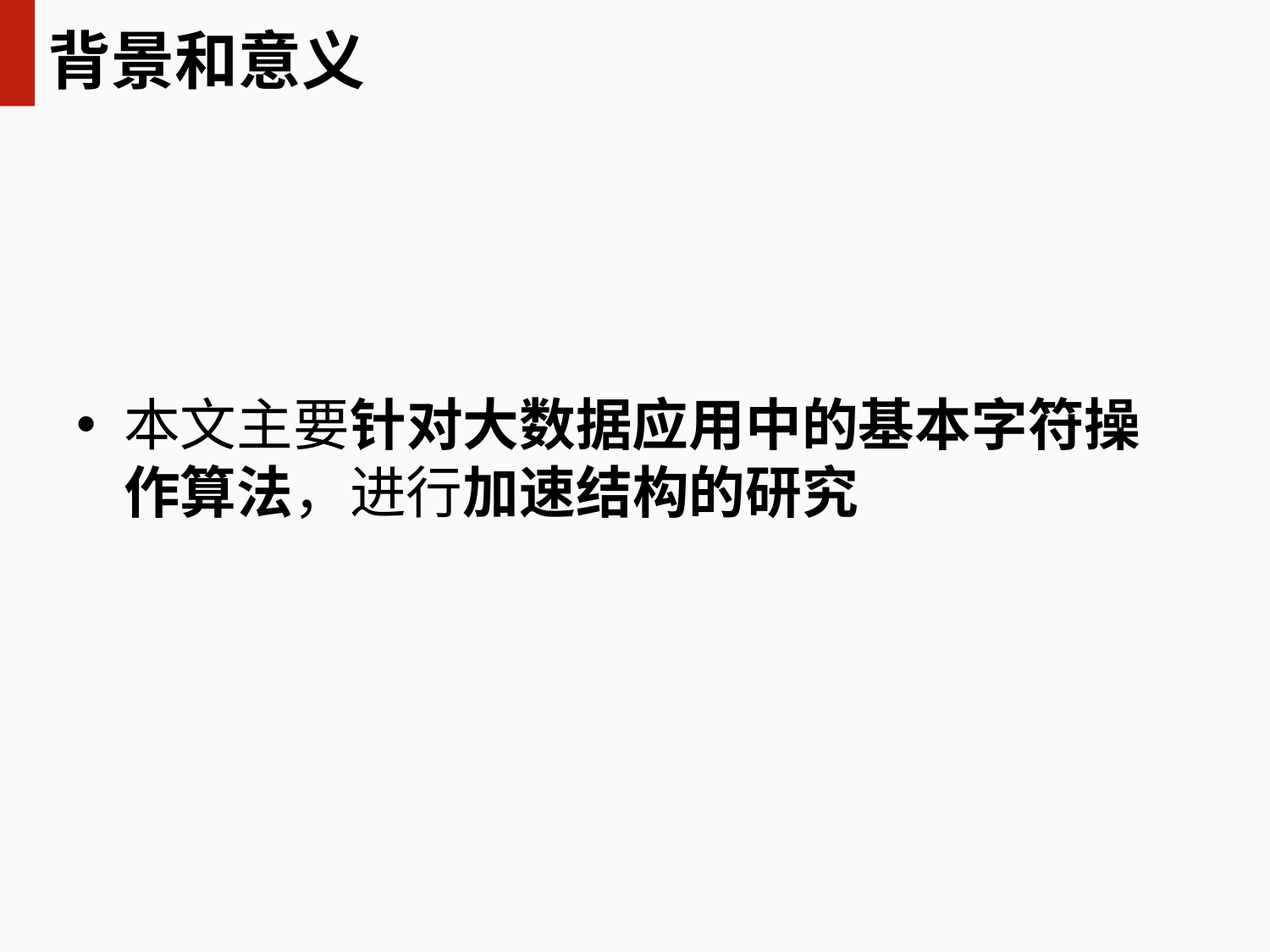

# 背景和意义

本文主要针对大数据应用中的基本字符操作算法，进行加速结构的研究